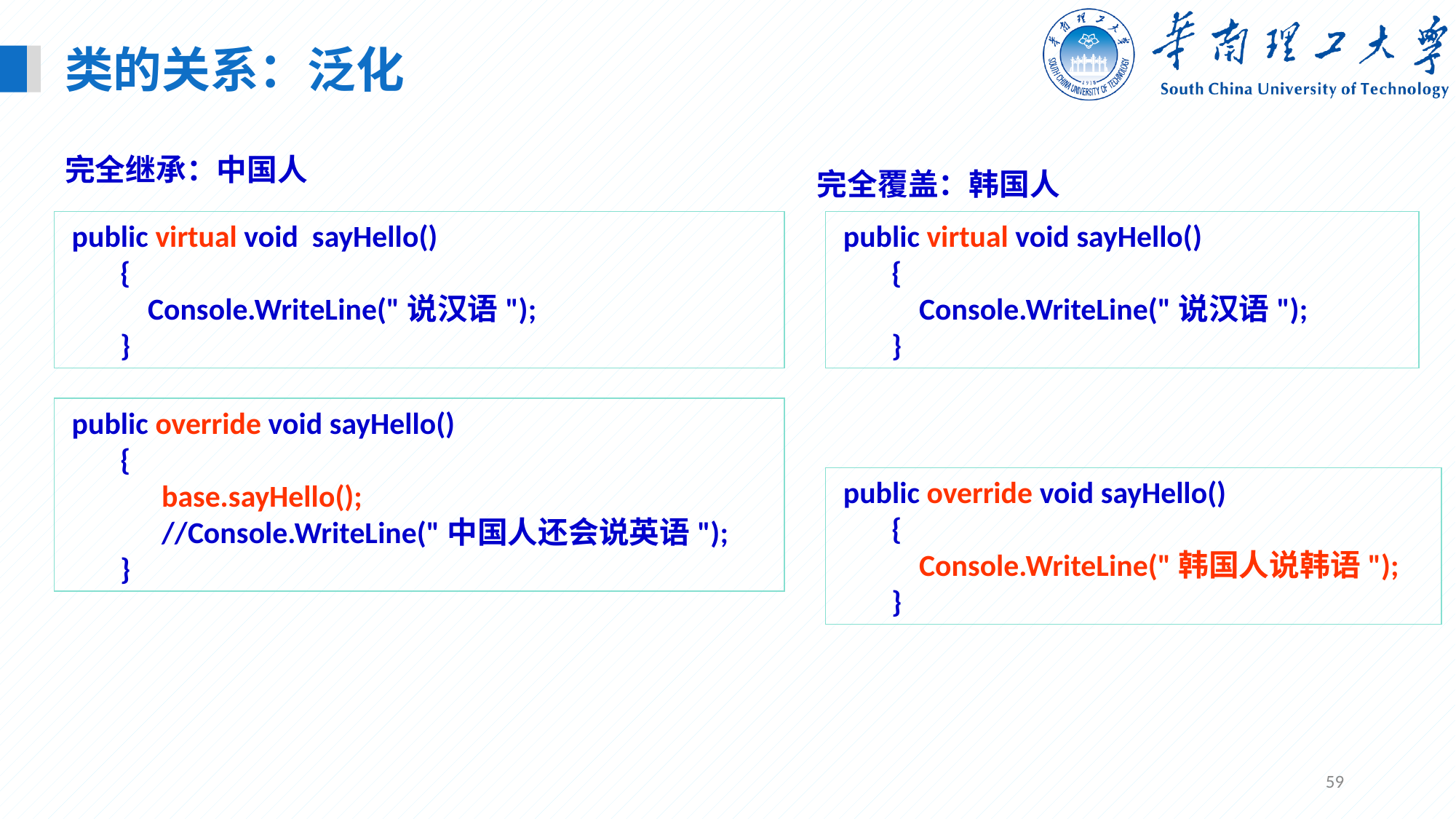

类的关系：泛化
完全继承：中国人
完全覆盖：韩国人
 public virtual void  sayHello()
        {
            Console.WriteLine("说汉语");
        }
 public virtual void sayHello()
        {
            Console.WriteLine("说汉语");
        }
 public override void sayHello()
        {
              base.sayHello();
              //Console.WriteLine("中国人还会说英语");
        }
 public override void sayHello()
        {
            Console.WriteLine("韩国人说韩语");
        }
59